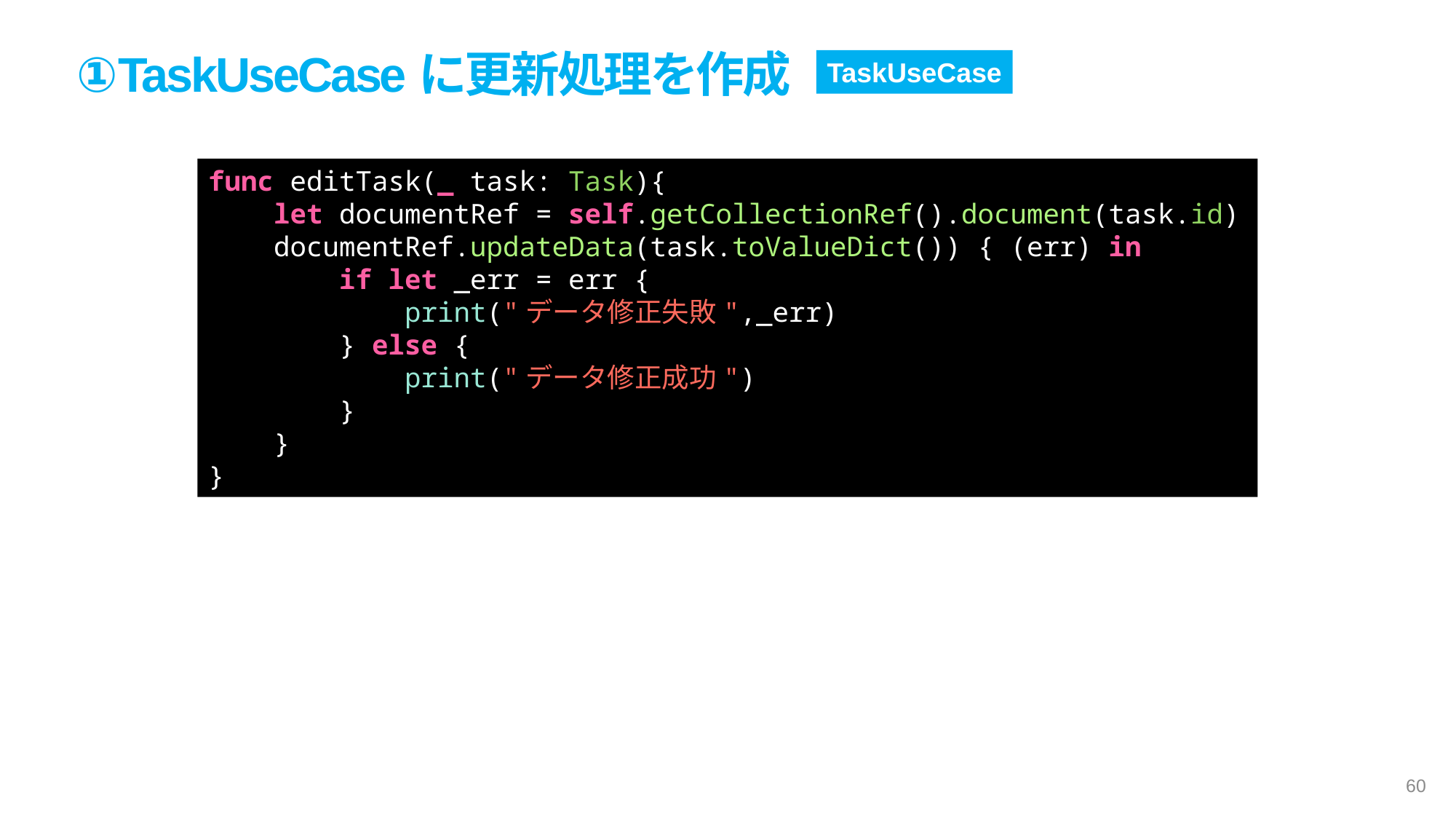

①TaskUseCaseに更新処理を作成
TaskUseCase
func editTask(_ task: Task){
    let documentRef = self.getCollectionRef().document(task.id)
    documentRef.updateData(task.toValueDict()) { (err) in
        if let _err = err {
            print("データ修正失敗",_err)
        } else {
            print("データ修正成功")
        }
    }
}
60